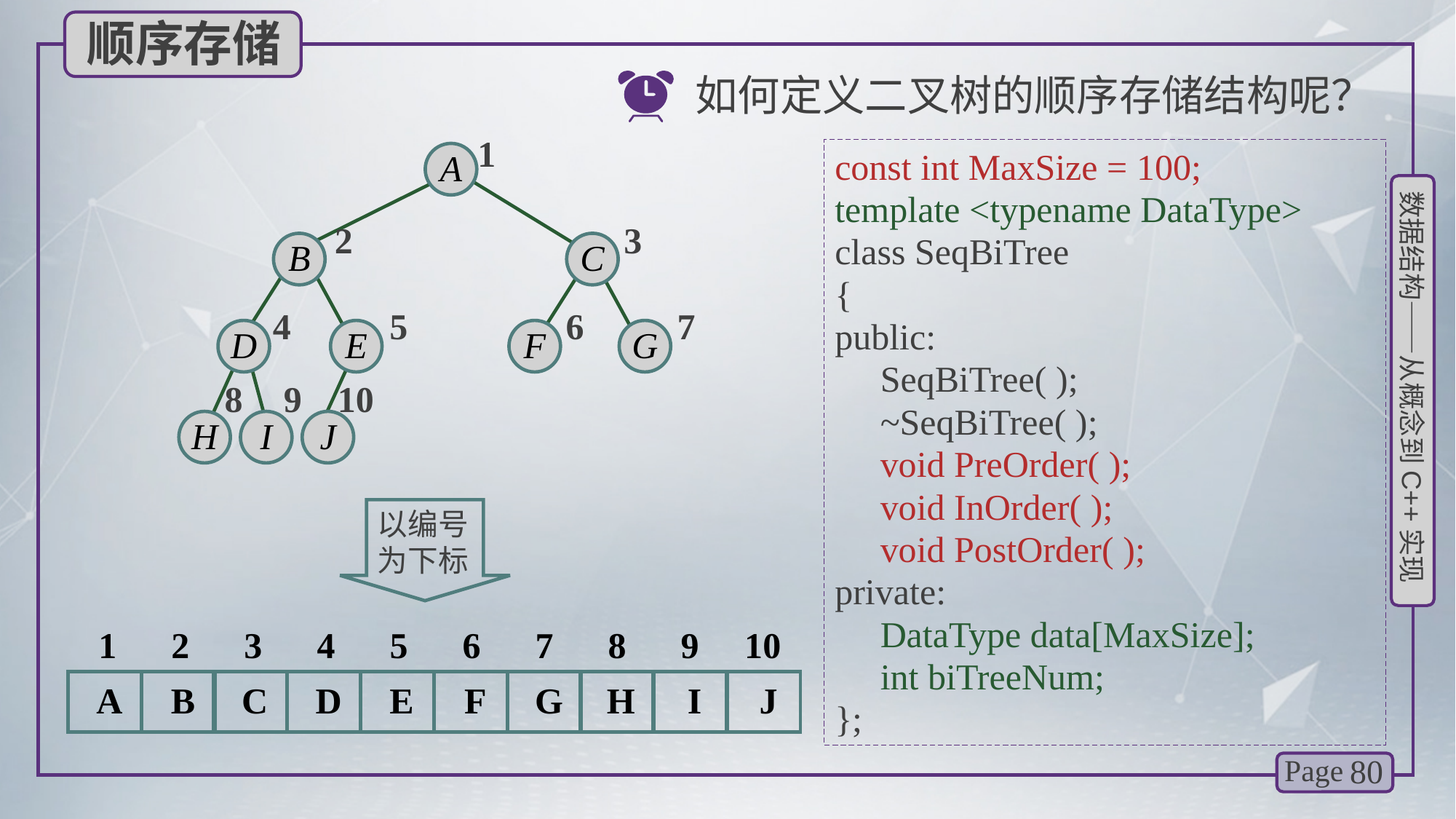

顺序存储

如何定义二叉树的顺序存储结构呢？

1
2
3
4
5
6
7
8
9
10
const int MaxSize = 100;
template <typename DataType>
class SeqBiTree
{
public:
     SeqBiTree( );
     ~SeqBiTree( );
     void PreOrder( );
     void InOrder( );
     void PostOrder( );
private:
     DataType data[MaxSize];
     int biTreeNum;
};
A

B
C

D
E
F
G

H
I
J
以编号
为下标
1      2      3      4      5      6      7      8      9     10
 A
 B
 C
 D
 E
 F
 G
 H
 I
 J